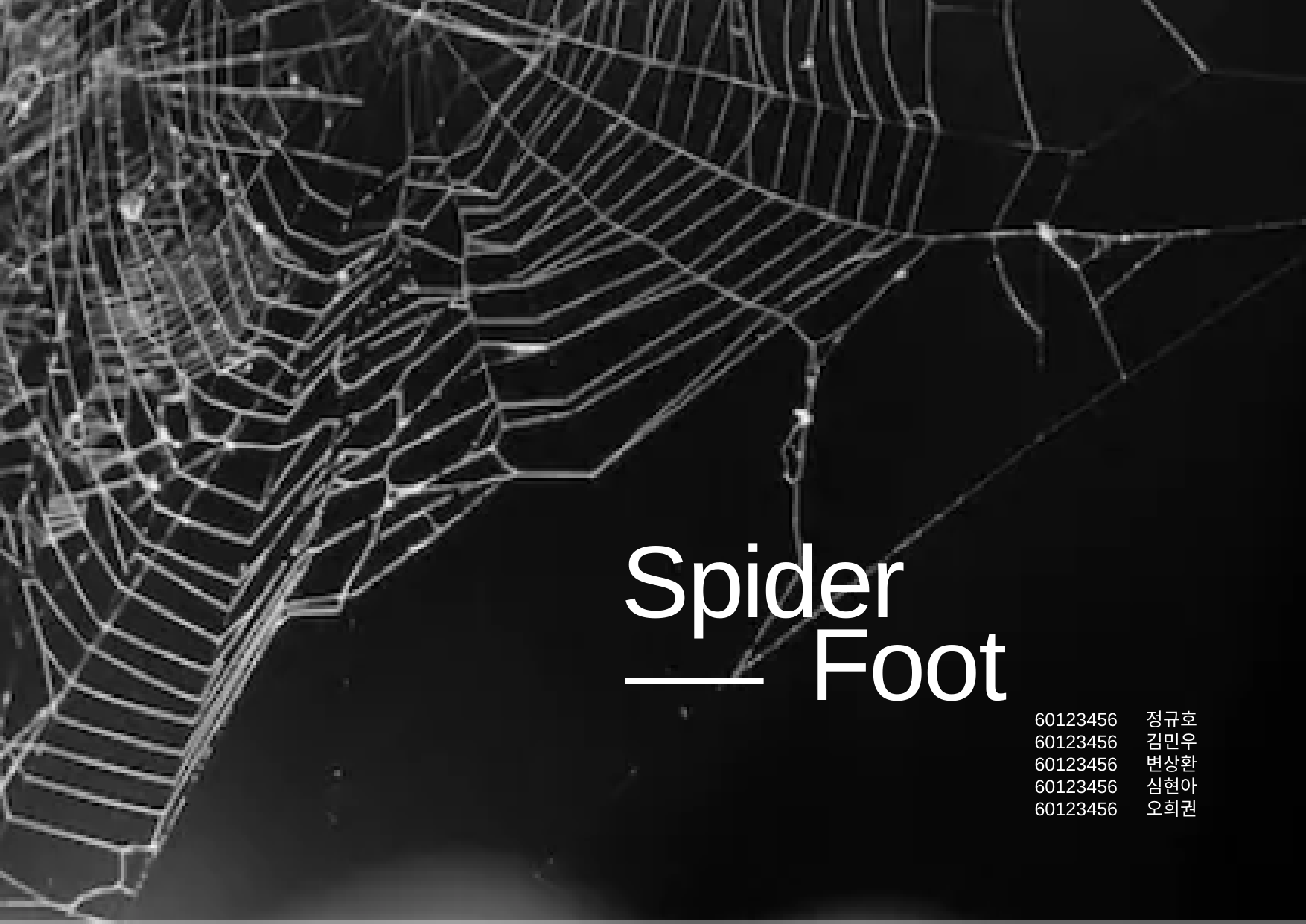

Spider
Foot

60123456	정규호
60123456	김민우
60123456	변상환
60123456	심현아
60123456	오희권